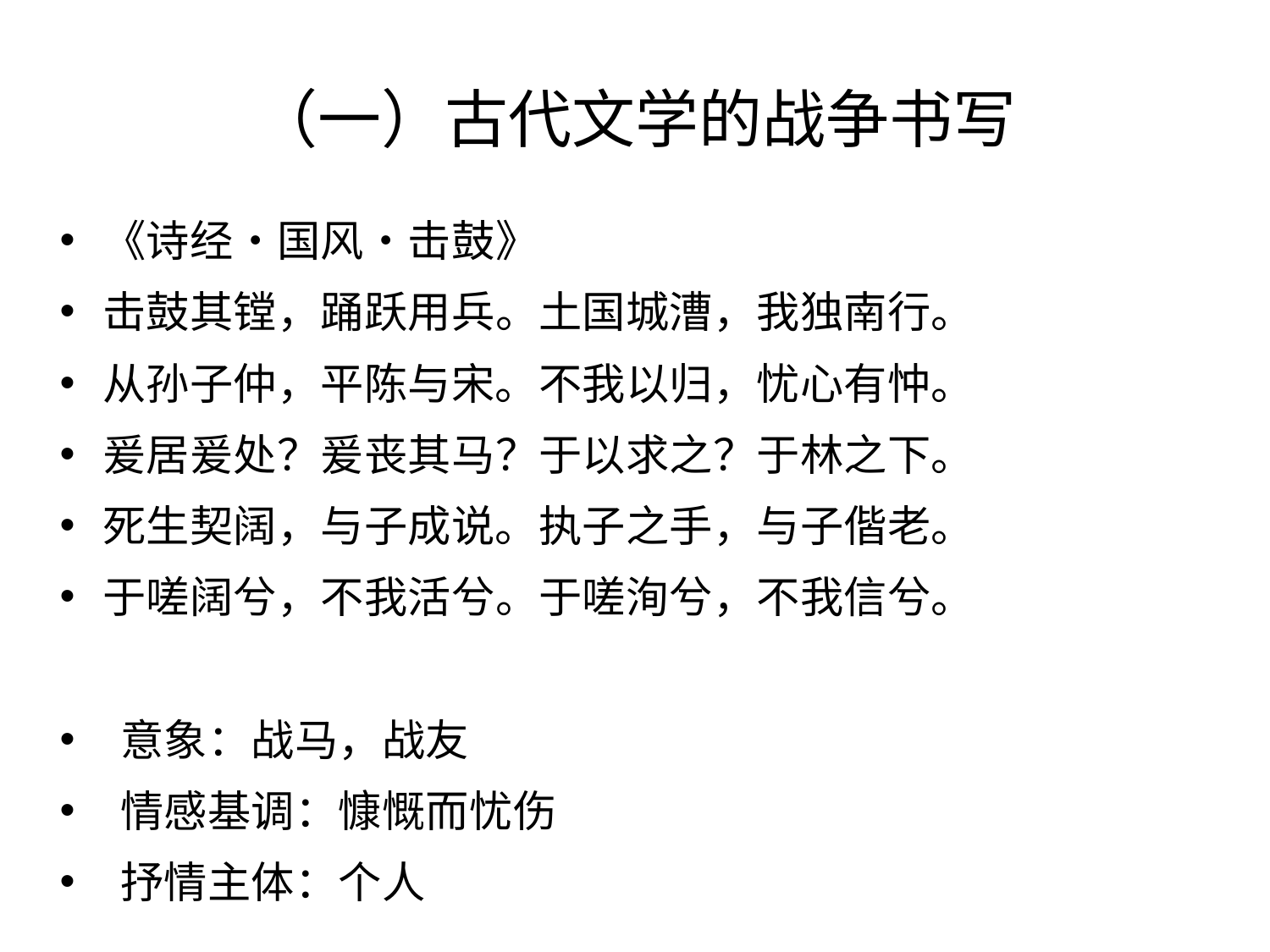

# （一）古代文学的战争书写
《诗经•国风•击鼓》
击鼓其镗，踊跃用兵。土国城漕，我独南行。
从孙子仲，平陈与宋。不我以归，忧心有忡。
爰居爰处？爰丧其马？于以求之？于林之下。
死生契阔，与子成说。执子之手，与子偕老。
于嗟阔兮，不我活兮。于嗟洵兮，不我信兮。

 意象：战马，战友
 情感基调：慷慨而忧伤
 抒情主体：个人